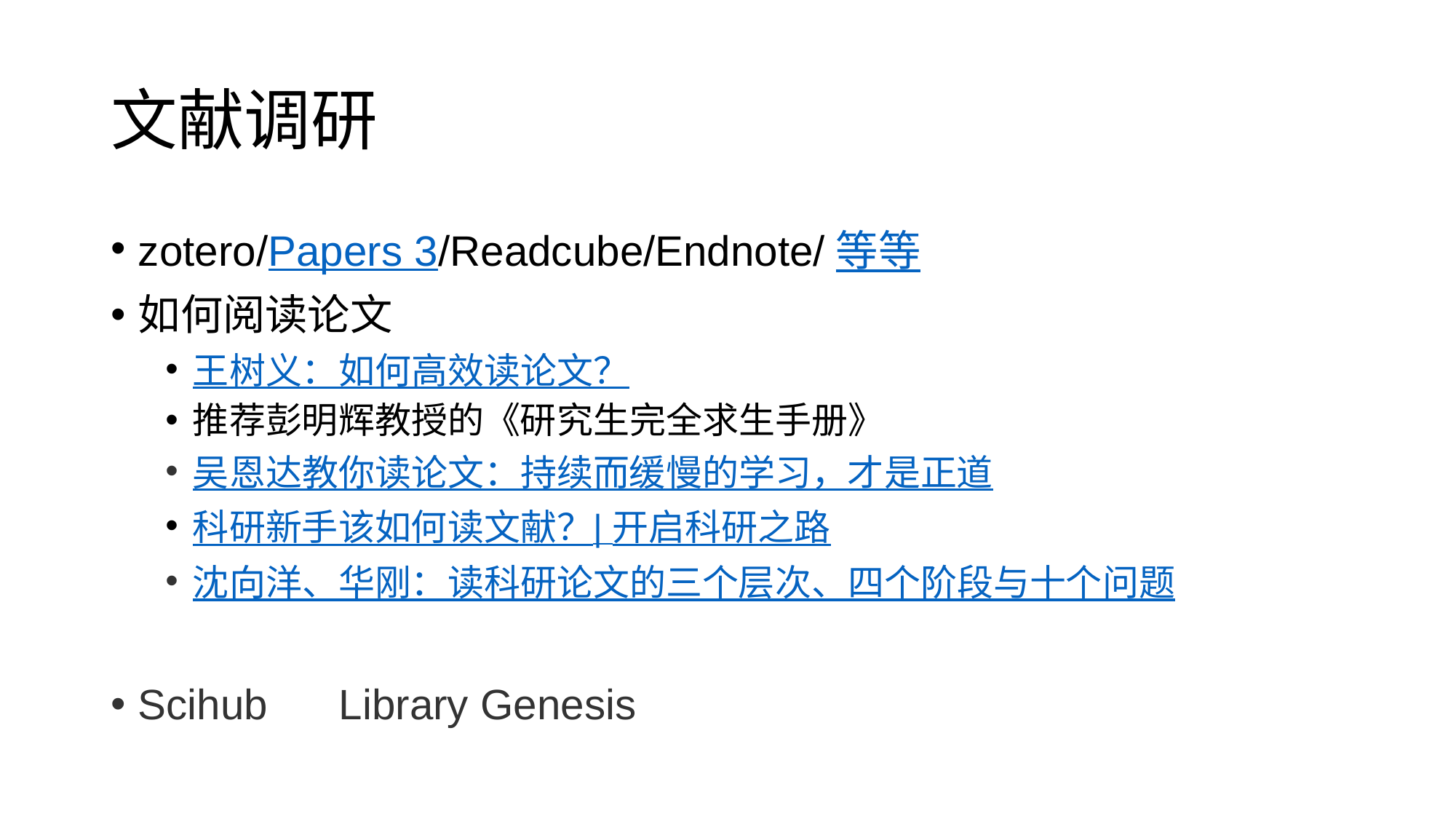

# 文献调研
zotero/Papers 3/Readcube/Endnote/等等
如何阅读论文
王树义：如何高效读论文？
推荐彭明辉教授的《研究生完全求生手册》
吴恩达教你读论文：持续而缓慢的学习，才是正道
科研新手该如何读文献？| 开启科研之路
沈向洋、华刚：读科研论文的三个层次、四个阶段与十个问题

Scihub      Library Genesis